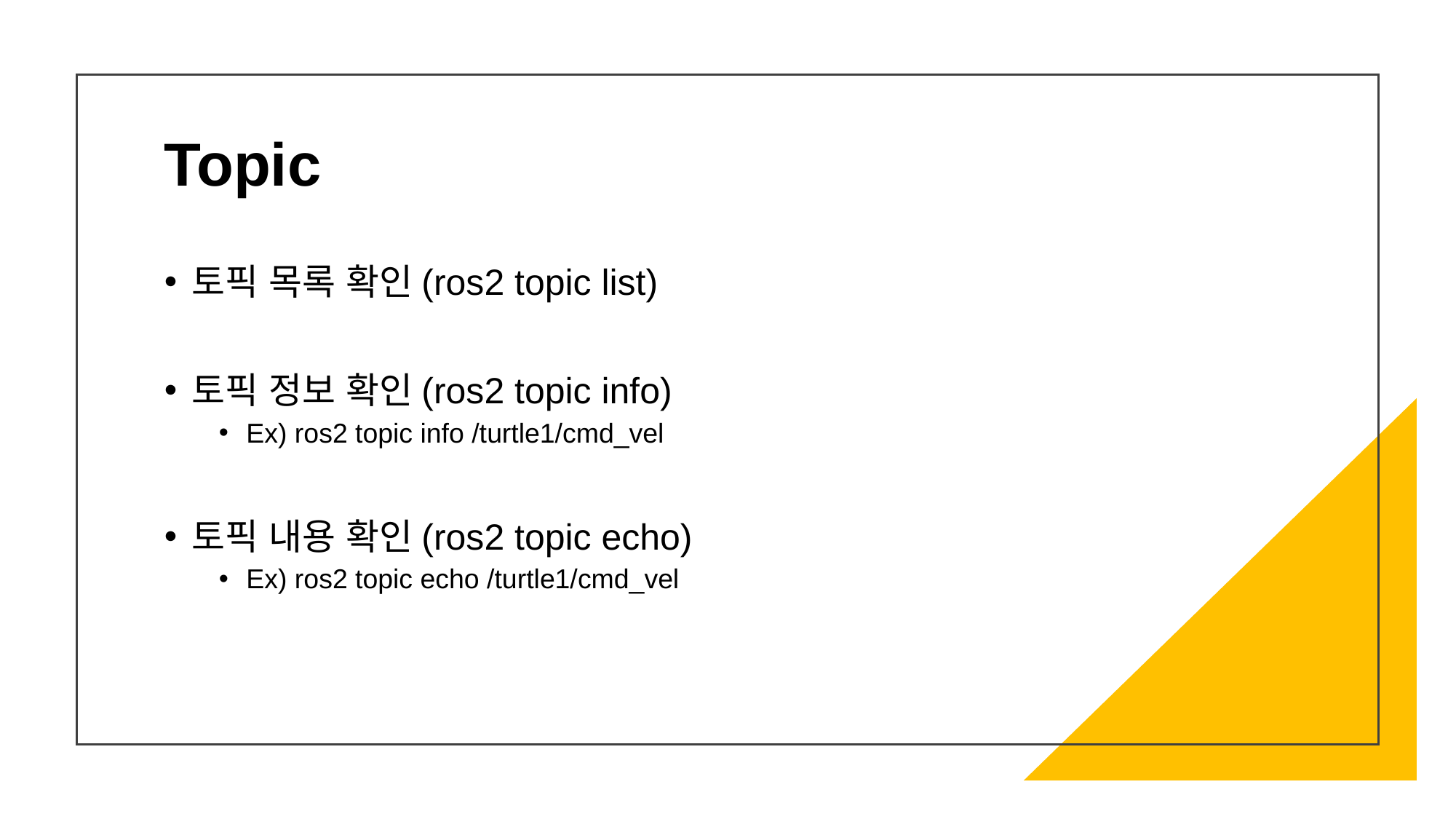

# Topic
토픽 목록 확인(ros2 topic list)

토픽 정보 확인(ros2 topic info)
Ex) ros2 topic info /turtle1/cmd_vel

토픽 내용 확인(ros2 topic echo)
Ex) ros2 topic echo /turtle1/cmd_vel